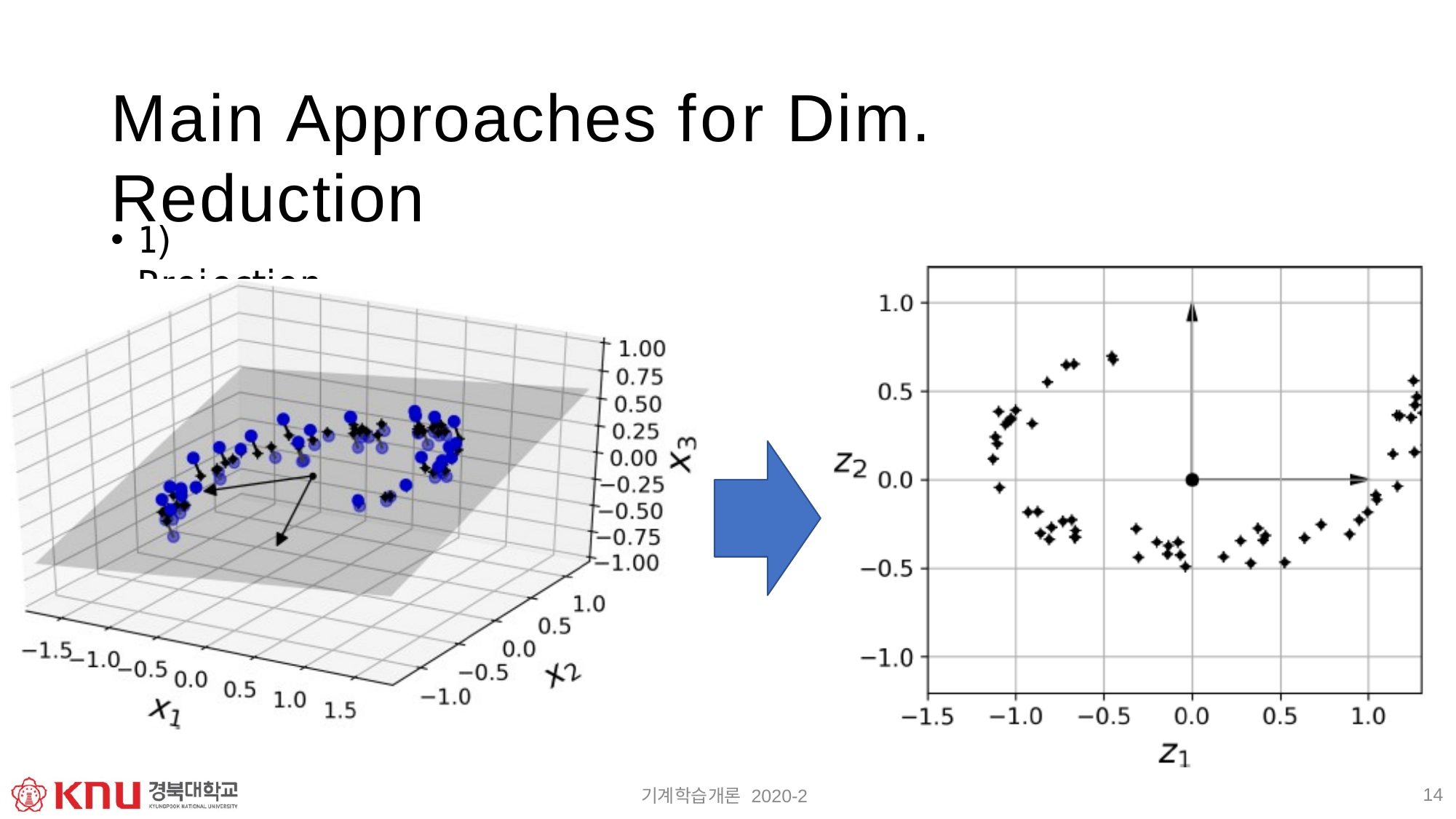

# Main Approaches for Dim. Reduction
1) Projection

14
기계학습개론 2020-2